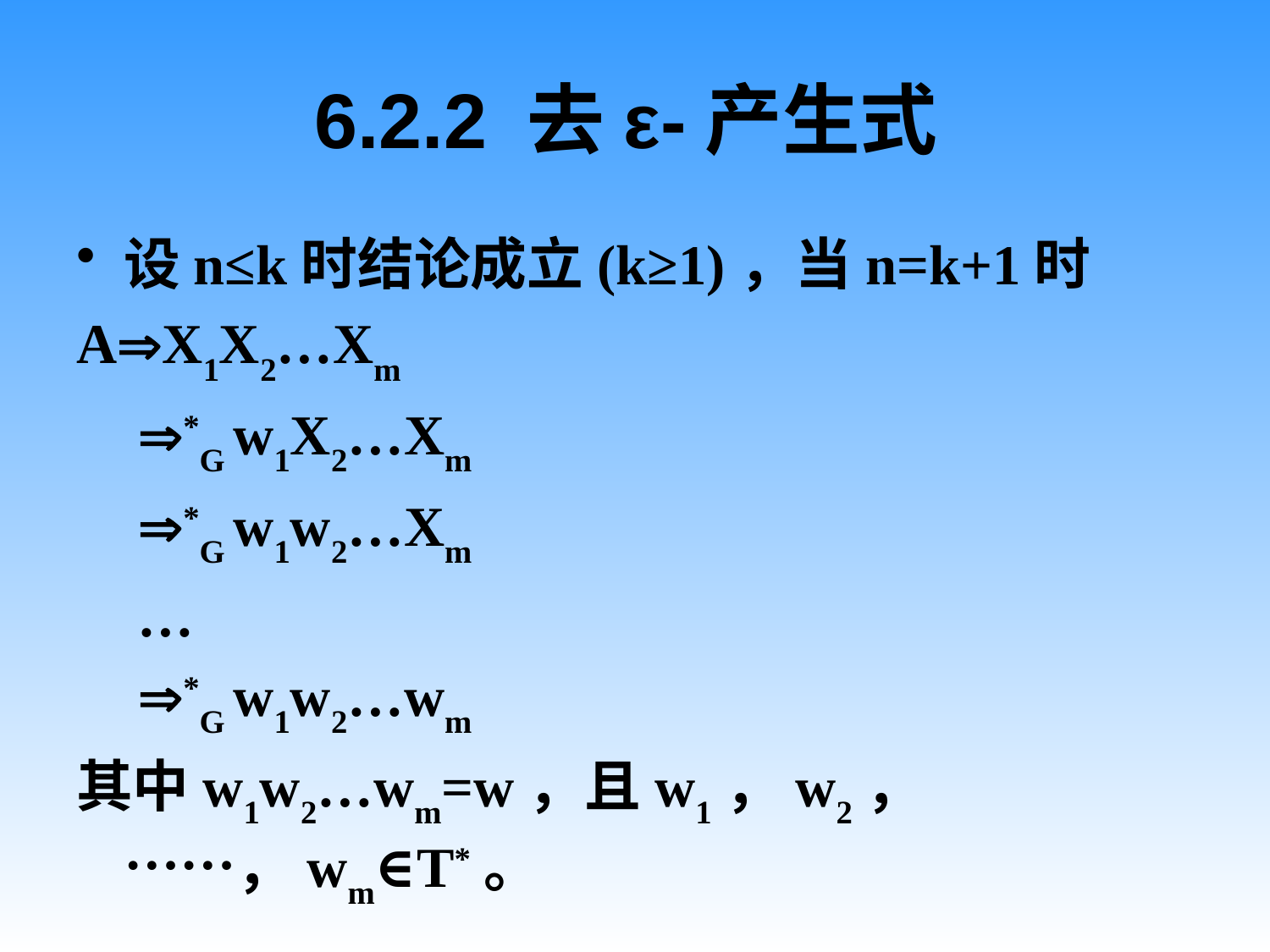

# 6.2.2 去ε-产生式
设n≤k时结论成立(k≥1)，当n=k+1时
A⇒X1X2…Xm
	 ⇒*G w1X2…Xm
	 ⇒*G w1w2…Xm
	 …
	 ⇒*G w1w2…wm
其中w1w2…wm=w，且w1，w2，……，wm∈T*。

66